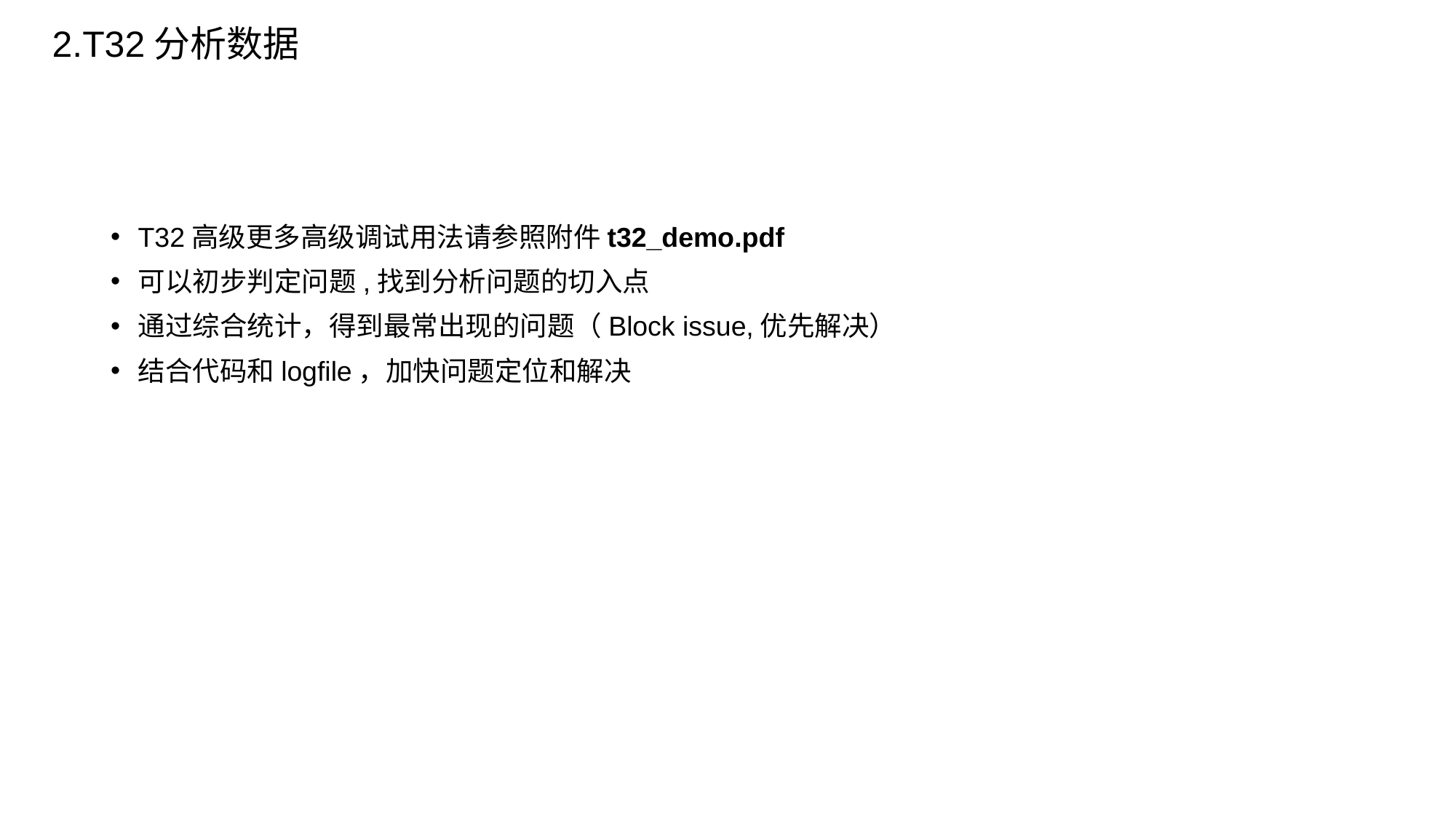

2.T32分析数据
T32高级更多高级调试用法请参照附件t32_demo.pdf
可以初步判定问题,找到分析问题的切入点
通过综合统计，得到最常出现的问题（Block issue,优先解决）
结合代码和logfile，加快问题定位和解决